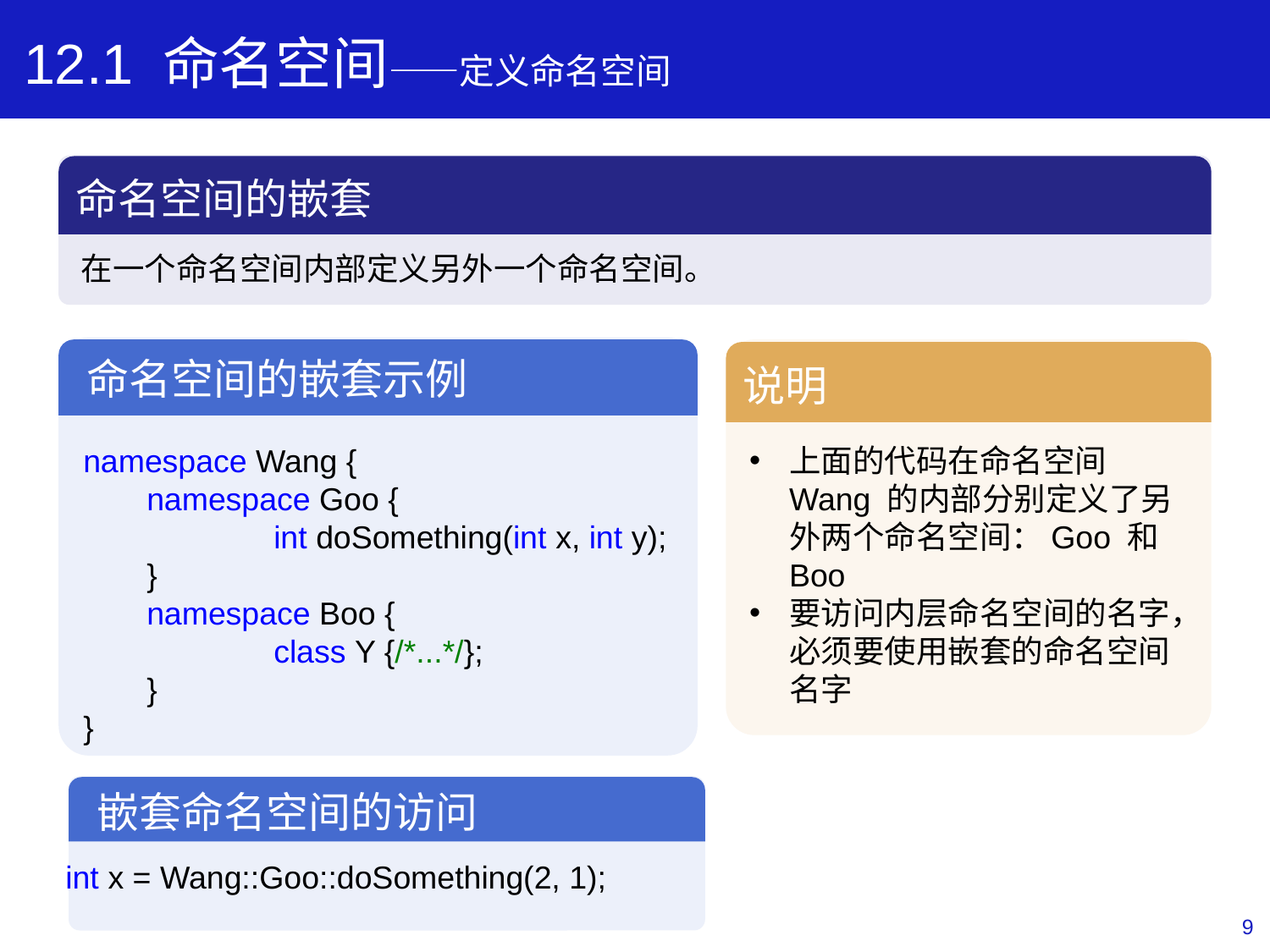

12.1 命名空间——定义命名空间

命名空间的嵌套
在一个命名空间内部定义另外一个命名空间。

命名空间的嵌套示例

说明
上面的代码在命名空间Wang 的内部分别定义了另外两个命名空间：Goo 和Boo
要访问内层命名空间的名字，必须要使用嵌套的命名空间名字
namespace Wang {
namespace Goo {
	int doSomething(int x, int y);
}
namespace Boo {
	class Y {/*...*/};
}
}

嵌套命名空间的访问
int x = Wang::Goo::doSomething(2, 1);
9